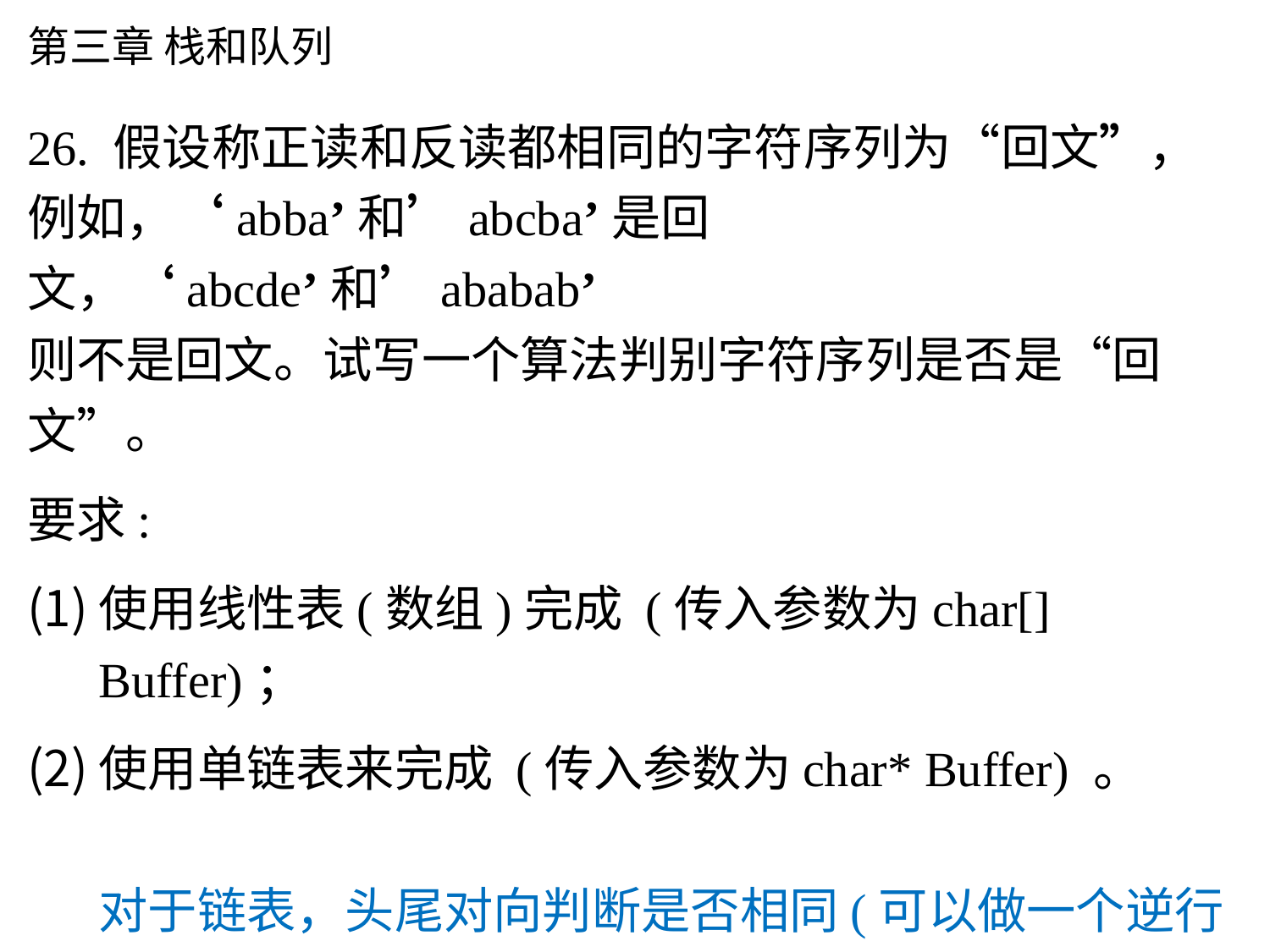

# 第三章 栈和队列
26. 假设称正读和反读都相同的字符序列为“回文”，例如，‘abba’和’abcba’是回文，‘abcde’和’ababab’
则不是回文。试写一个算法判别字符序列是否是“回文”。
要求:
使用线性表(数组)完成 (传入参数为char[] Buffer)；
使用单链表来完成 (传入参数为char* Buffer) 。
对于链表，头尾对向判断是否相同(可以做一个逆行链表)